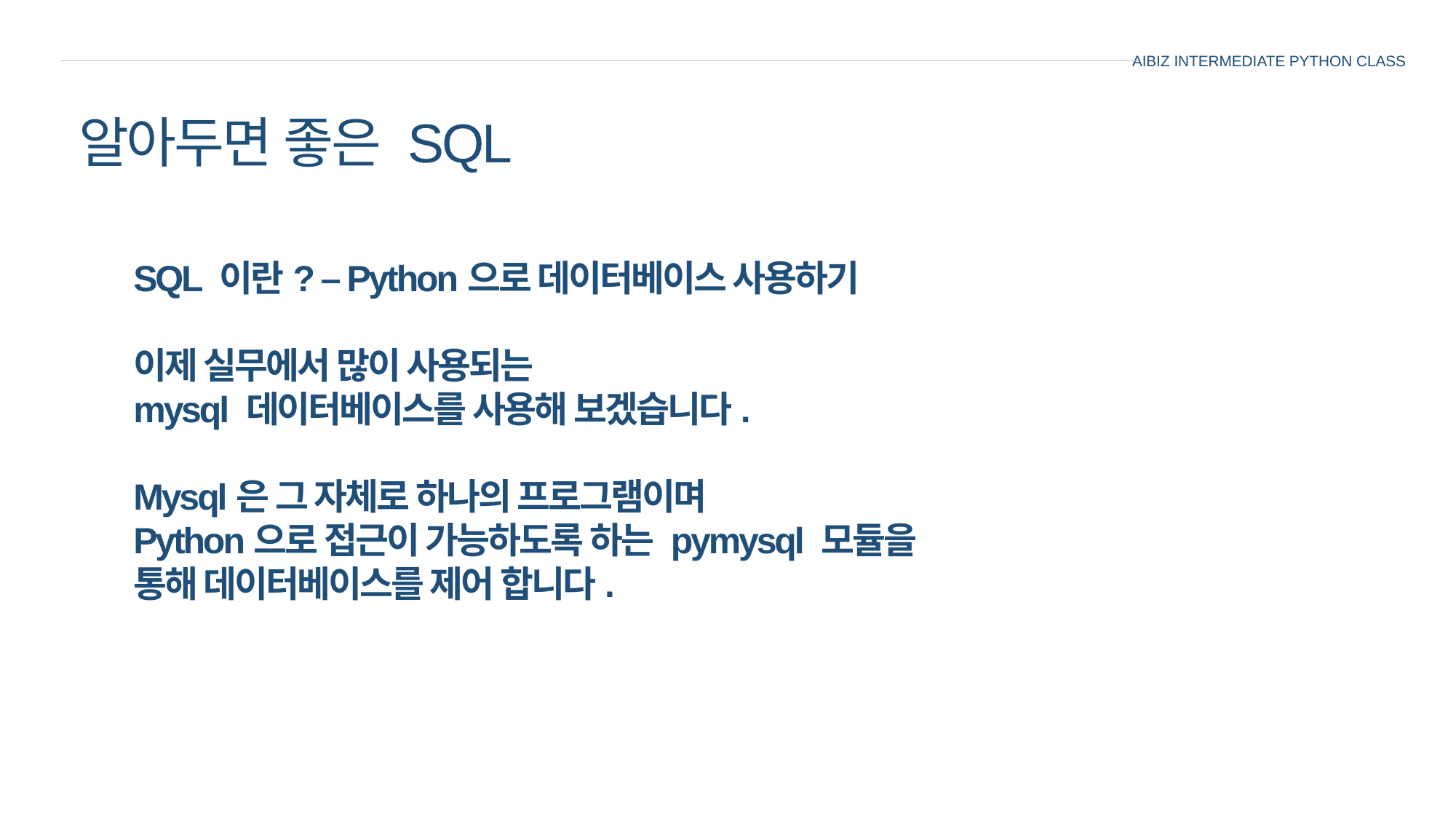

AIBIZ INTERMEDIATE PYTHON CLASS
알아두면 좋은 SQL
SQL 이란? – Python으로 데이터베이스 사용하기

이제 실무에서 많이 사용되는
mysql 데이터베이스를 사용해 보겠습니다.

Mysql은 그 자체로 하나의 프로그램이며
Python으로 접근이 가능하도록 하는 pymysql 모듈을
통해 데이터베이스를 제어 합니다.